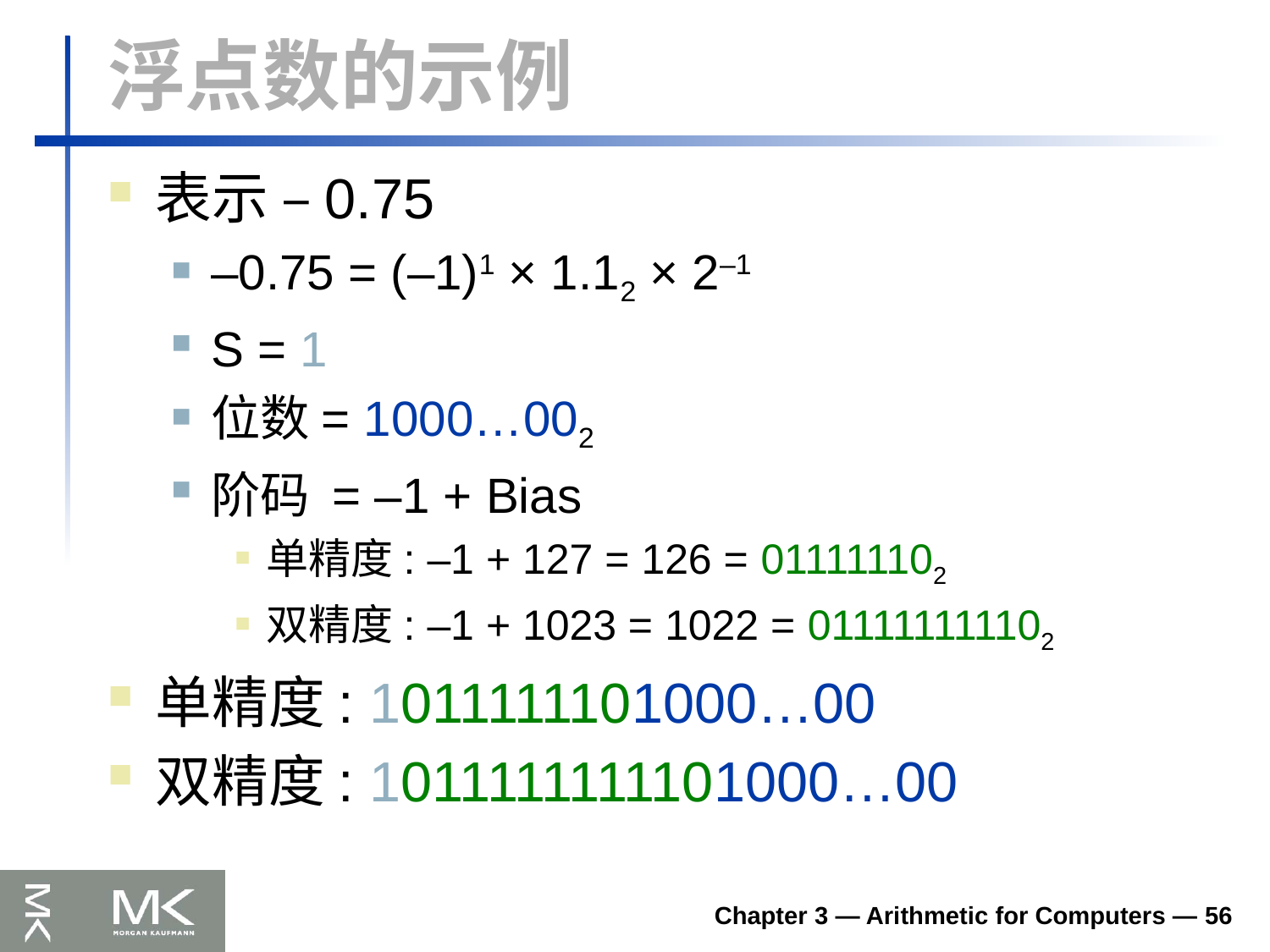

# 浮点数的示例
表示 –0.75
–0.75 = (–1)1 × 1.12 × 2–1
S = 1
位数= 1000…002
阶码 = –1 + Bias
单精度: –1 + 127 = 126 = 011111102
双精度: –1 + 1023 = 1022 = 011111111102
单精度: 1011111101000…00
双精度: 1011111111101000…00
Chapter 3 — Arithmetic for Computers — 56